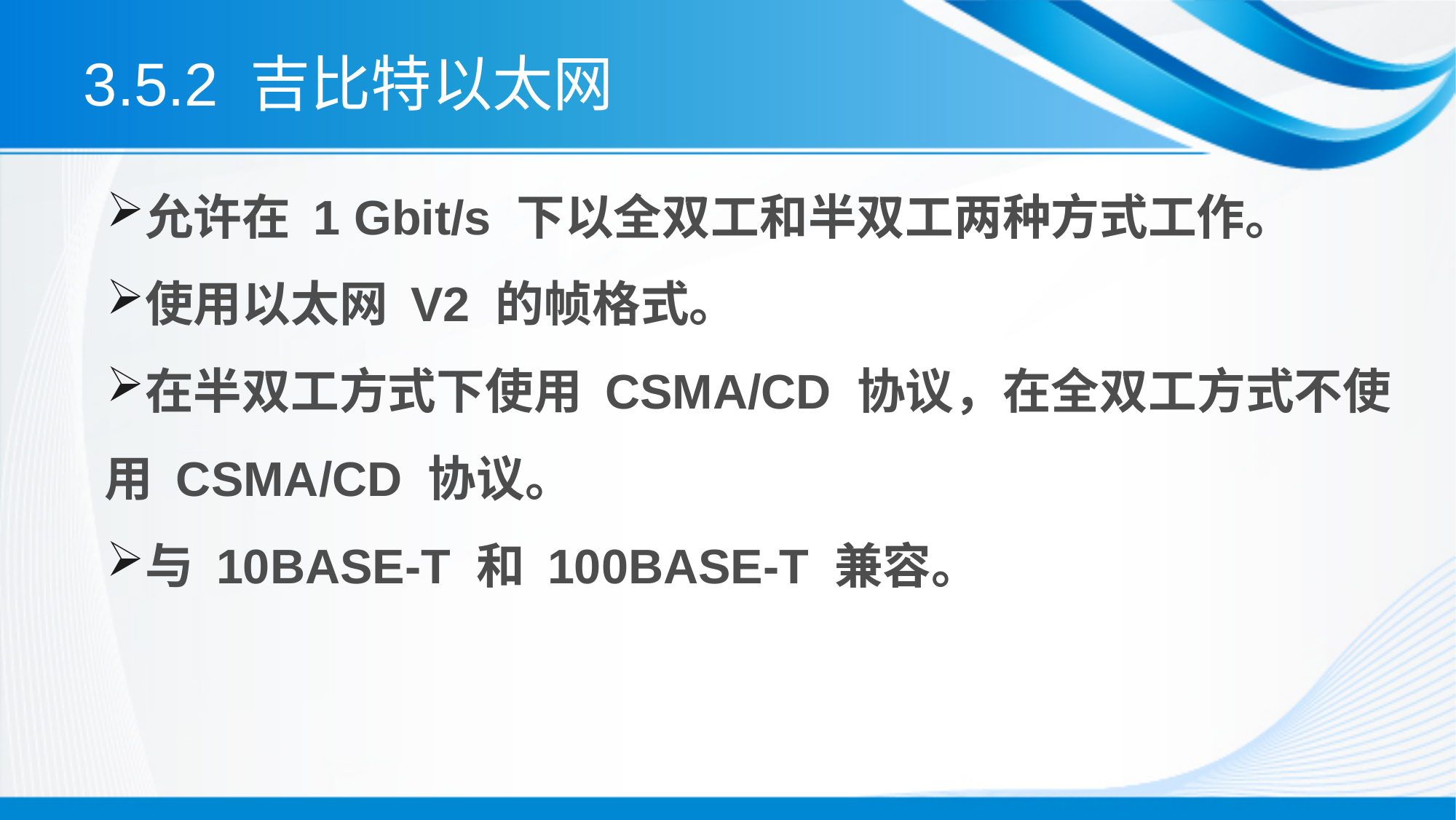

# 3.5.2 吉比特以太网
允许在 1 Gbit/s 下以全双工和半双工两种方式工作。
使用以太网 V2 的帧格式。
在半双工方式下使用 CSMA/CD 协议，在全双工方式不使用 CSMA/CD 协议。
与 10BASE-T 和 100BASE-T 兼容。